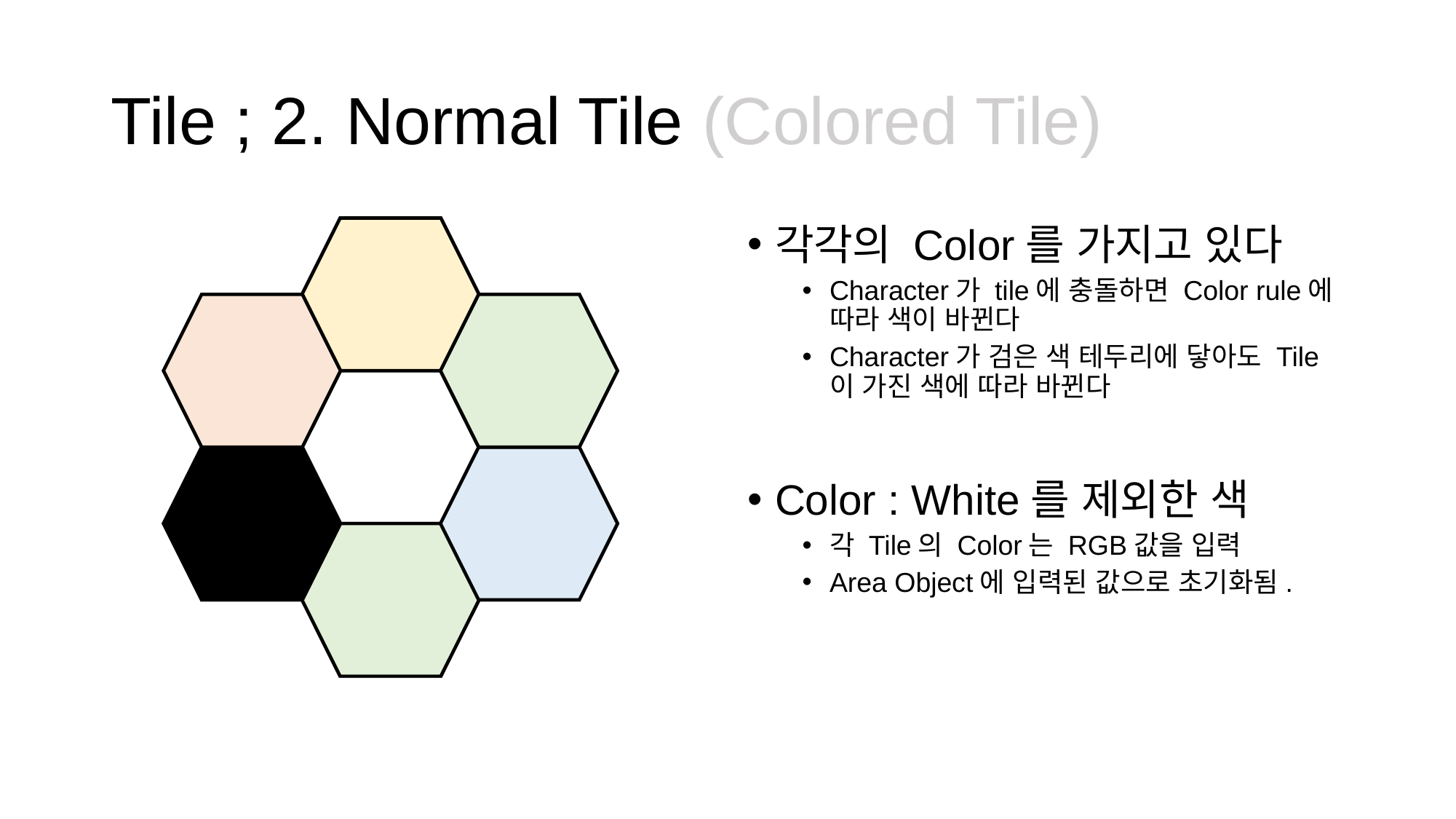

# Tile ; 2. Normal Tile (Colored Tile)

각각의 Color를 가지고 있다
Character가 tile에 충돌하면 Color rule에 따라 색이 바뀐다
Character가 검은 색 테두리에 닿아도 Tile이 가진 색에 따라 바뀐다

Color : White를 제외한 색
각 Tile의 Color는 RGB값을 입력
Area Object에 입력된 값으로 초기화됨.